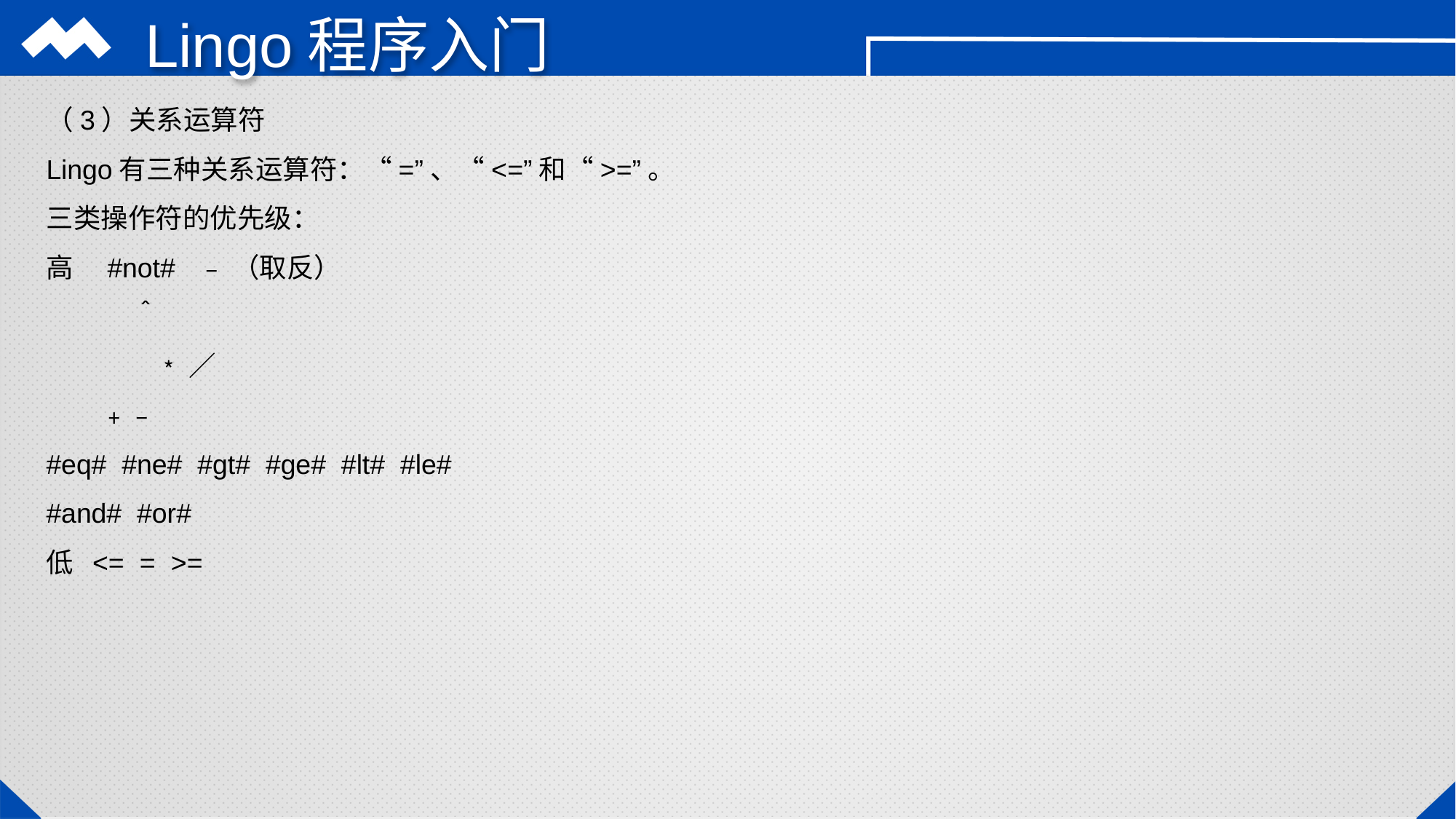

# Lingo程序入门
（3）关系运算符
Lingo有三种关系运算符：“=”、“<=”和“>=”。
三类操作符的优先级：
高　#not#   ﹣（取反）
    　　＾
　　　　﹡ ／
　　﹢﹣
#eq#  #ne#  #gt#  #ge#  #lt#  #le#
#and#  #or#
低  <=  =  >=